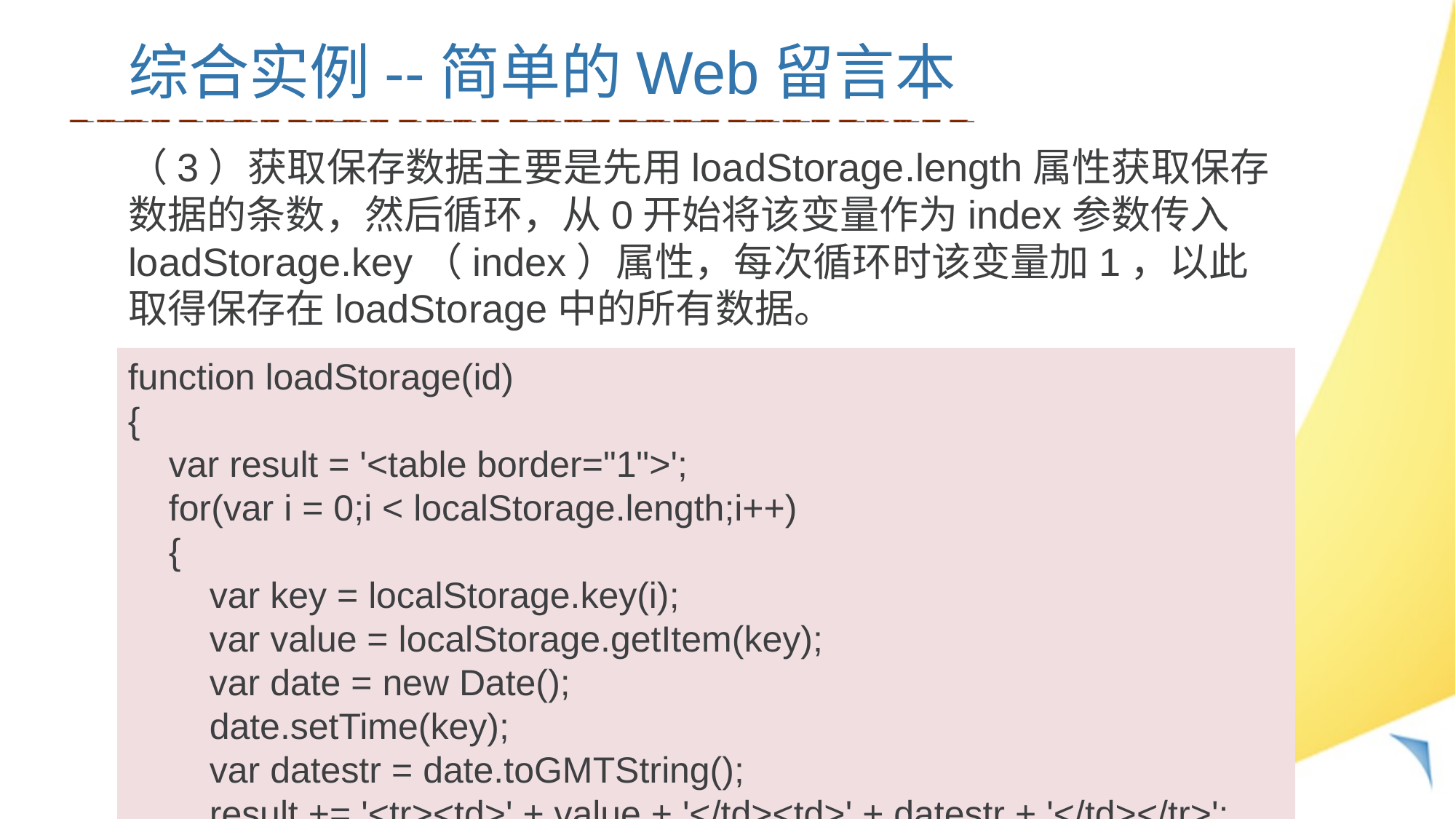

综合实例--简单的Web留言本

（3）获取保存数据主要是先用loadStorage.length属性获取保存数据的条数，然后循环，从0开始将该变量作为index参数传入loadStorage.key（index）属性，每次循环时该变量加1，以此取得保存在loadStorage中的所有数据。

function loadStorage(id)
{
    var result = '<table border="1">';
    for(var i = 0;i < localStorage.length;i++)
    {
        var key = localStorage.key(i);
        var value = localStorage.getItem(key);
        var date = new Date();
        date.setTime(key);
        var datestr = date.toGMTString();
        result += '<tr><td>' + value + '</td><td>' + datestr + '</td></tr>';
    }
    result += '</table>';
    var target = document.getElementById(id);
    target.innerHTML = result;
}